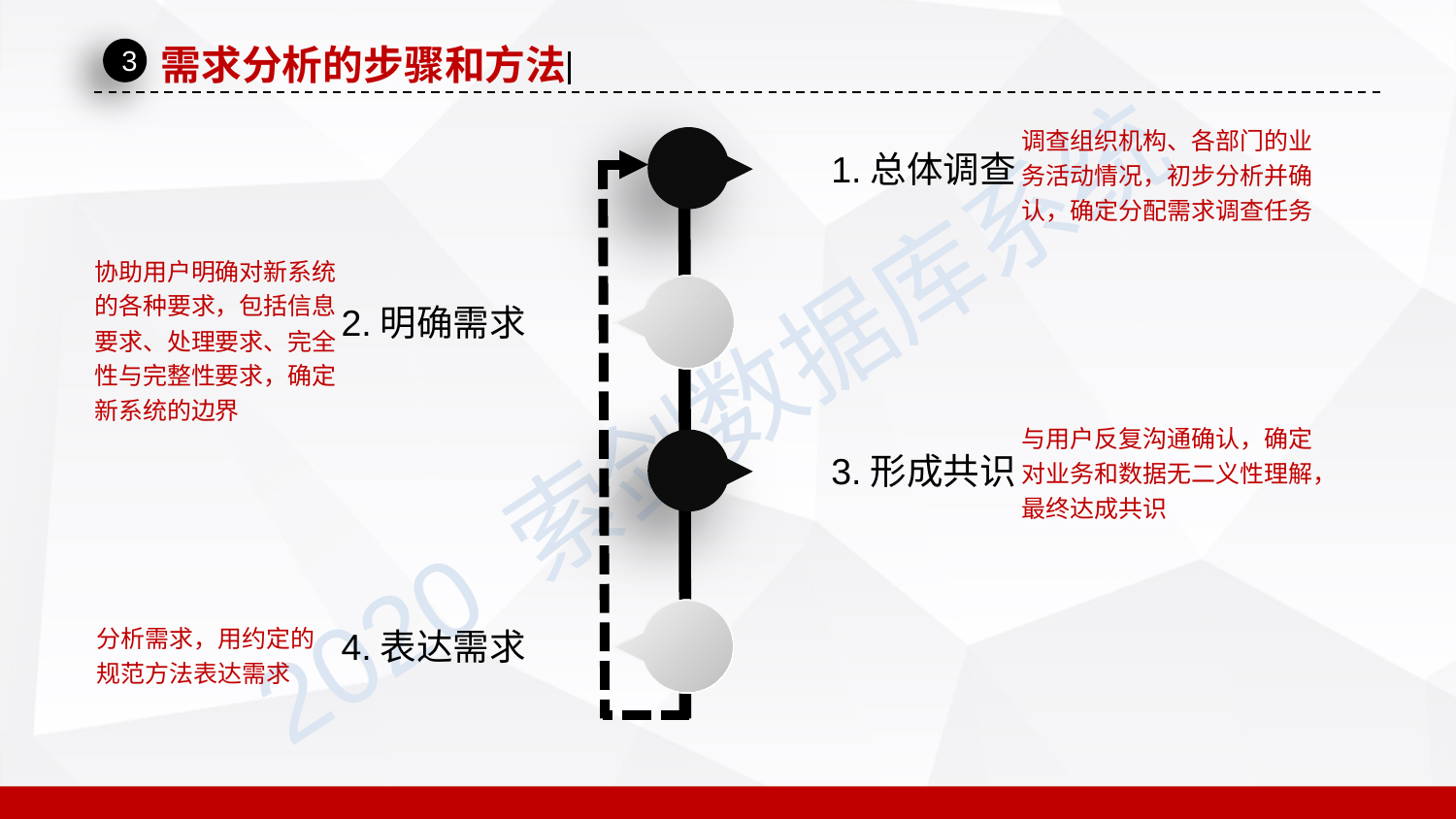

需求分析的步骤和方法
3

调查组织机构、各部门的业务活动情况，初步分析并确认，确定分配需求调查任务
1.总体调查
协助用户明确对新系统的各种要求，包括信息要求、处理要求、完全性与完整性要求，确定新系统的边界

2.明确需求
与用户反复沟通确认，确定对业务和数据无二义性理解，最终达成共识

3.形成共识

4.表达需求
分析需求，用约定的规范方法表达需求